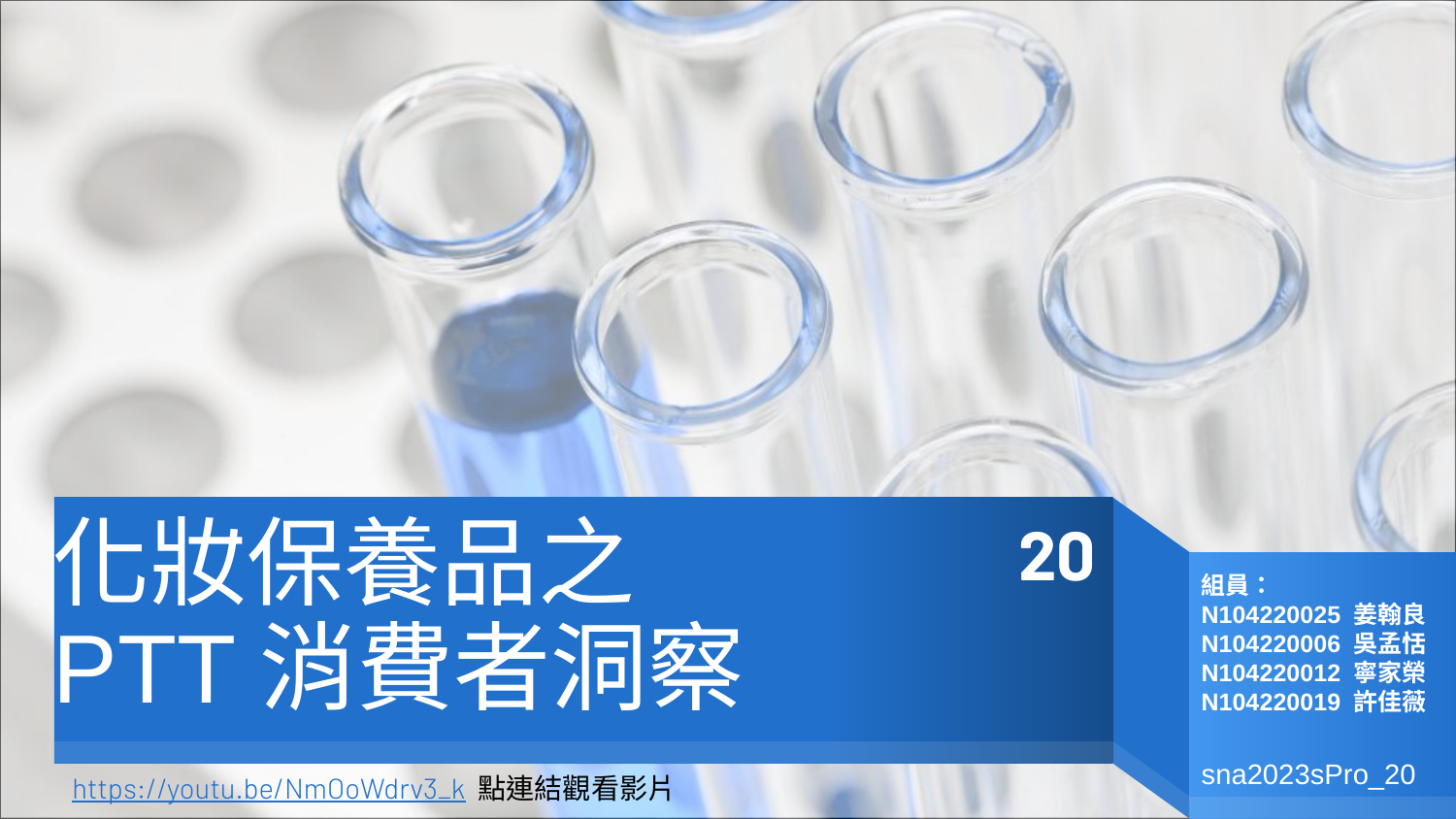

# 化妝保養品之
PTT消費者洞察
20
組員：
N104220025 姜翰良
N104220006 吳孟恬
N104220012 寧家榮
N104220019 許佳薇
sna2023sPro_20
https://youtu.be/NmOoWdrv3_k 點連結觀看影片